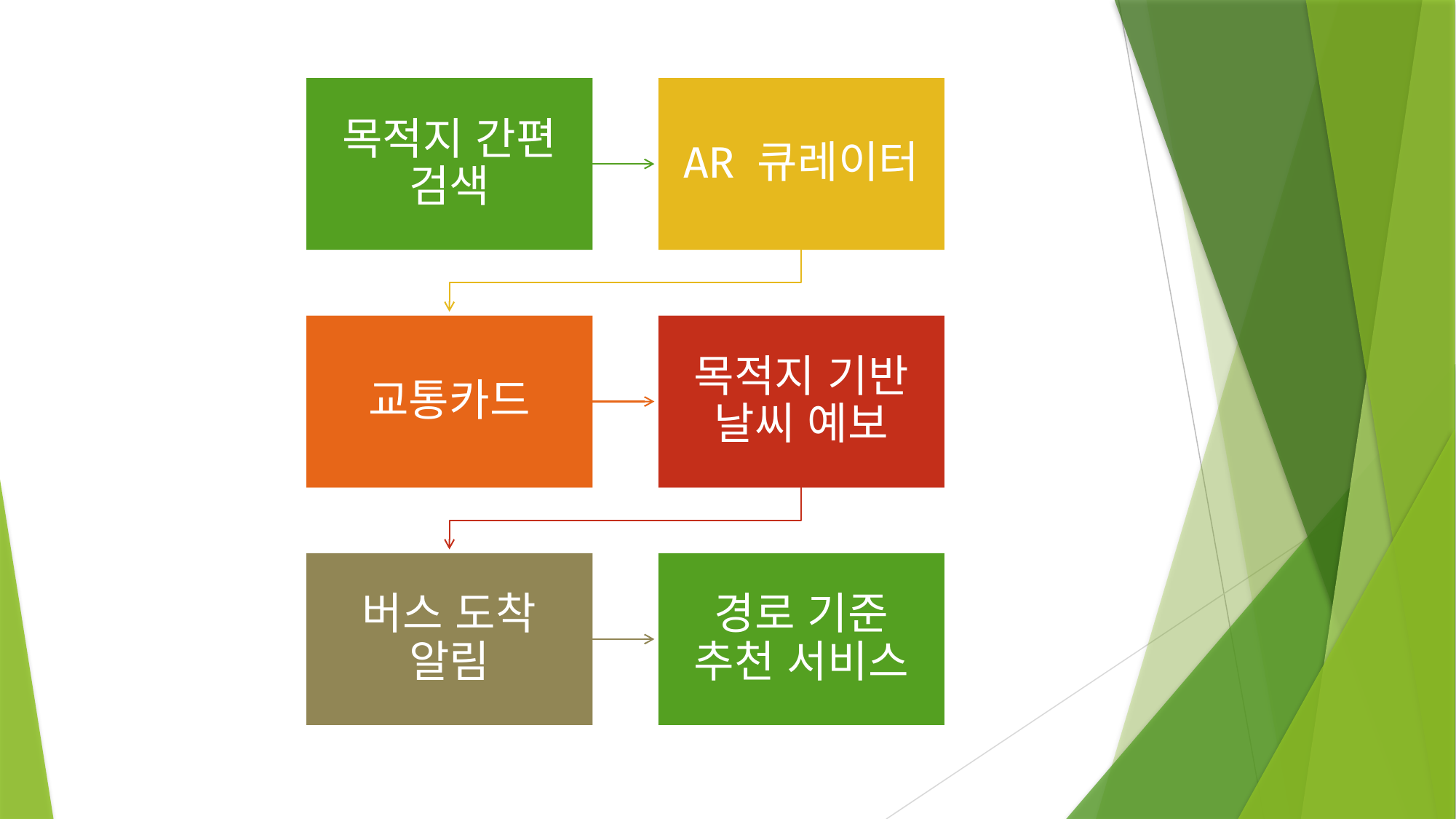

목적지 간편 검색

AR 큐레이터

교통카드

목적지 기반 날씨 예보

버스 도착 알림
경로 기준 추천 서비스